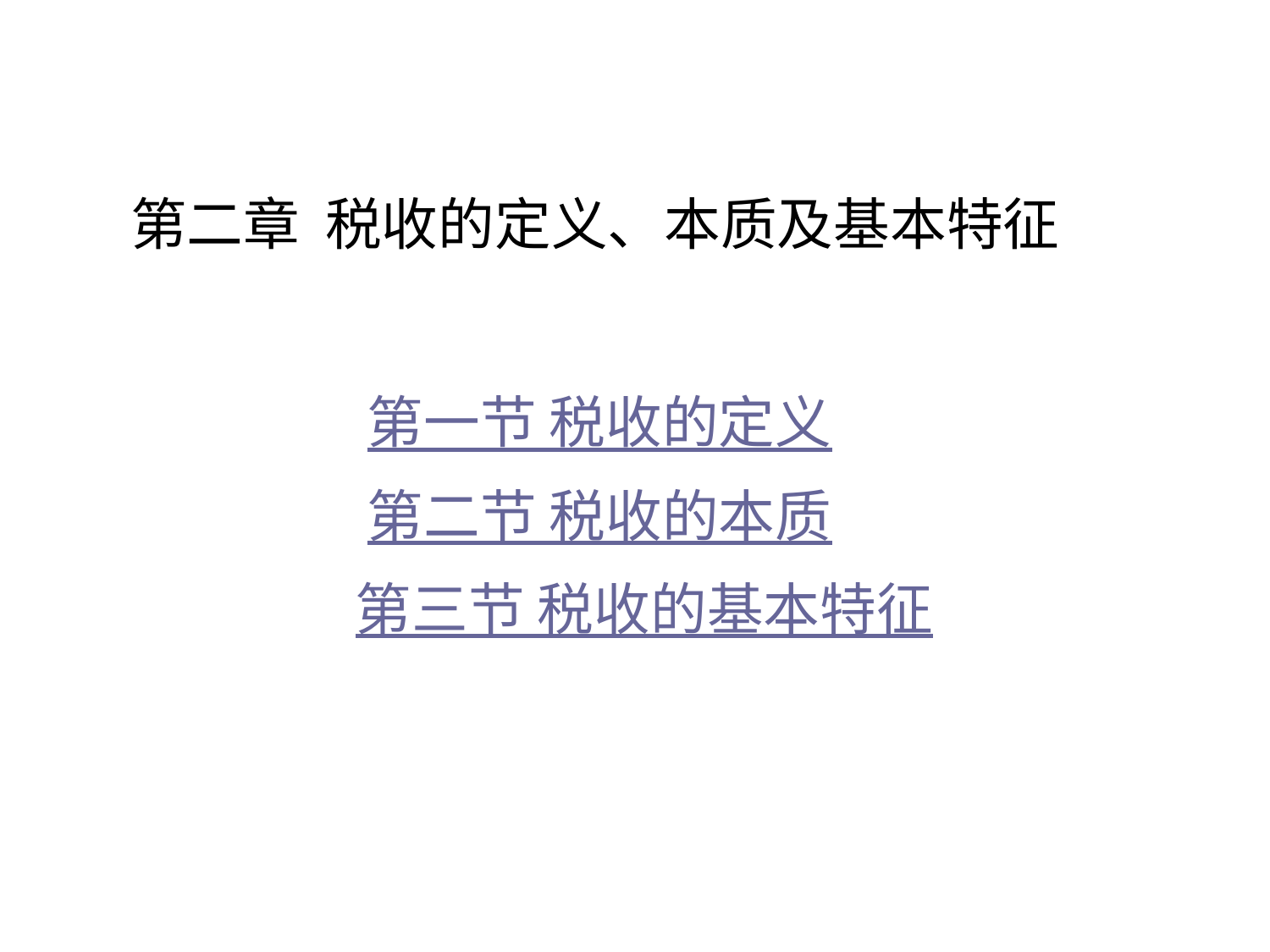

# 第二章  税收的定义、本质及基本特征
第一节 税收的定义
第二节 税收的本质
      第三节 税收的基本特征